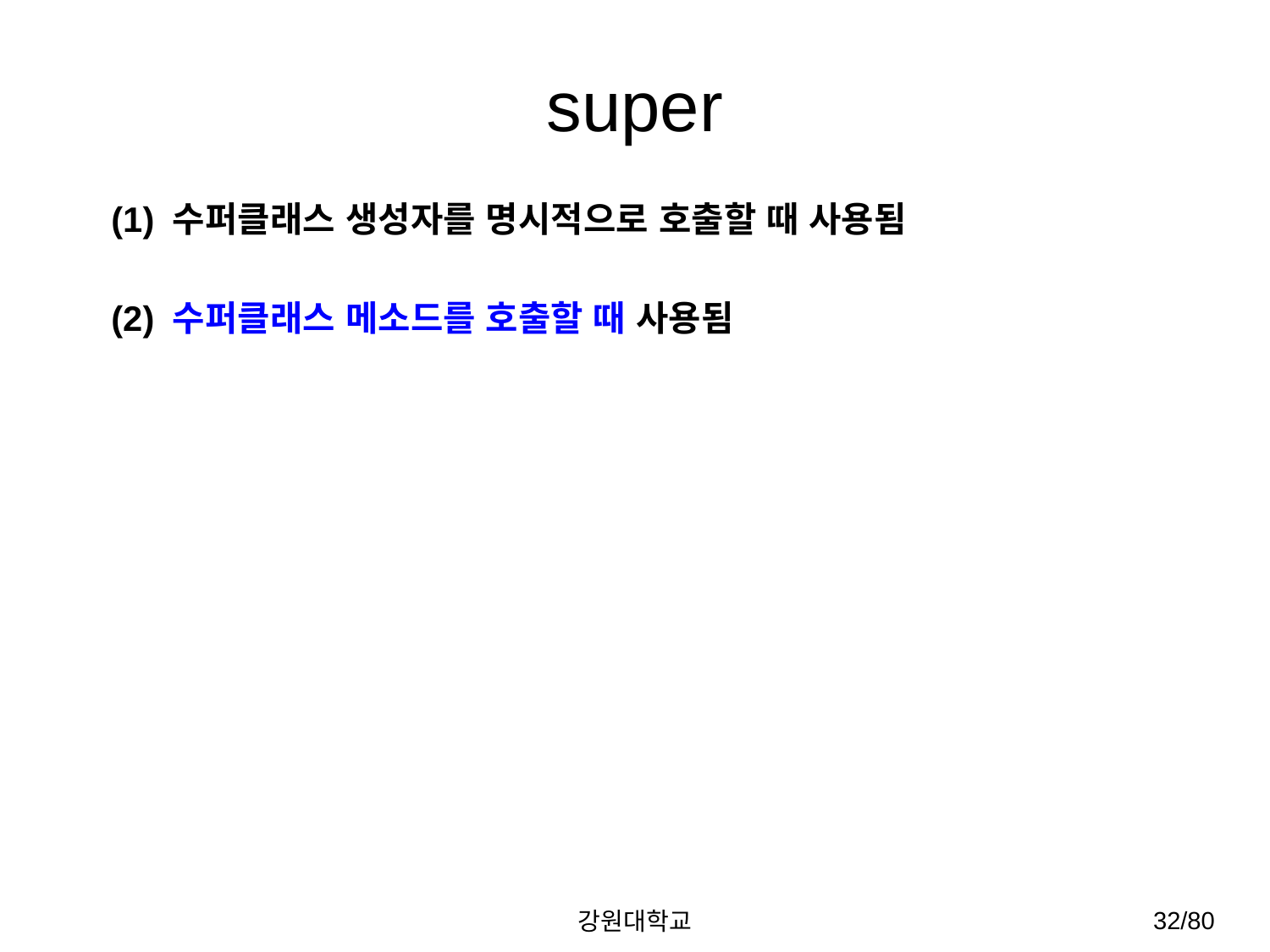

# super
(1) 수퍼클래스 생성자를 명시적으로 호출할 때 사용됨

(2) 수퍼클래스 메소드를 호출할 때 사용됨

강원대학교